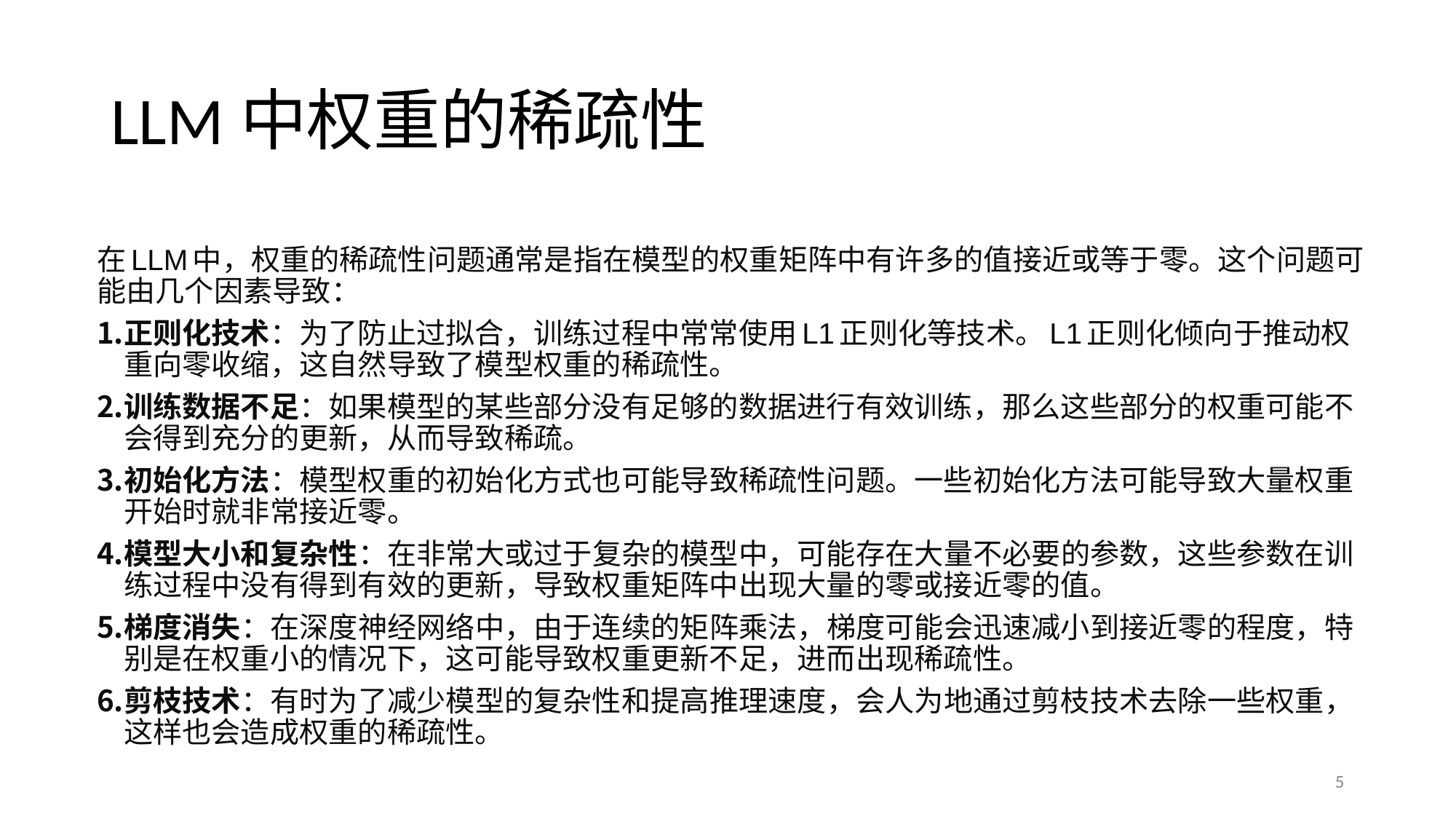

# LLM中权重的稀疏性
在LLM中，权重的稀疏性问题通常是指在模型的权重矩阵中有许多的值接近或等于零。这个问题可能由几个因素导致：
正则化技术：为了防止过拟合，训练过程中常常使用L1正则化等技术。L1正则化倾向于推动权重向零收缩，这自然导致了模型权重的稀疏性。
训练数据不足：如果模型的某些部分没有足够的数据进行有效训练，那么这些部分的权重可能不会得到充分的更新，从而导致稀疏。
初始化方法：模型权重的初始化方式也可能导致稀疏性问题。一些初始化方法可能导致大量权重开始时就非常接近零。
模型大小和复杂性：在非常大或过于复杂的模型中，可能存在大量不必要的参数，这些参数在训练过程中没有得到有效的更新，导致权重矩阵中出现大量的零或接近零的值。
梯度消失：在深度神经网络中，由于连续的矩阵乘法，梯度可能会迅速减小到接近零的程度，特别是在权重小的情况下，这可能导致权重更新不足，进而出现稀疏性。
剪枝技术：有时为了减少模型的复杂性和提高推理速度，会人为地通过剪枝技术去除一些权重，这样也会造成权重的稀疏性。
5